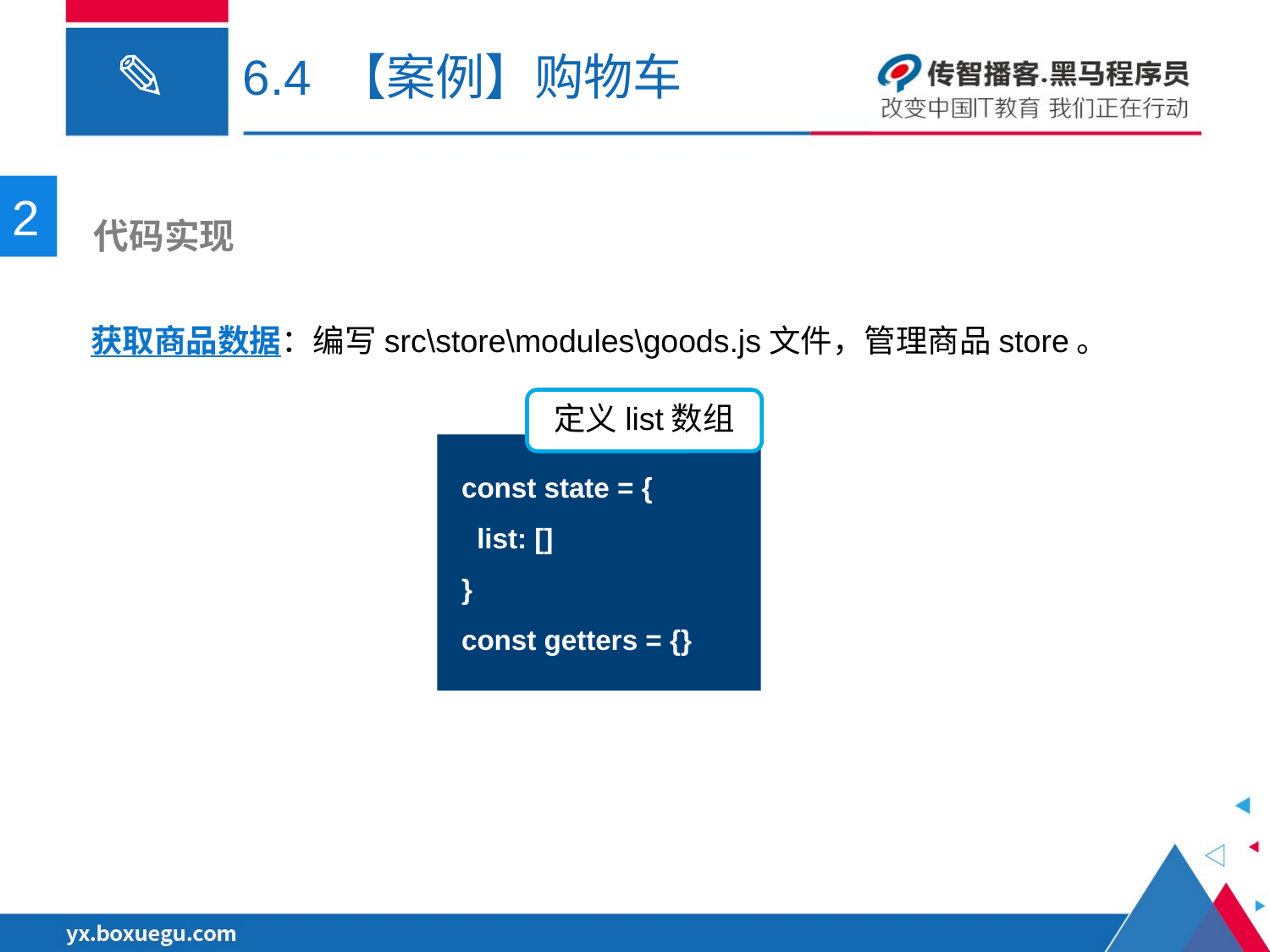

6.4 【案例】购物车

2
  代码实现
获取商品数据：编写src\store\modules\goods.js文件，管理商品store。
定义list数组

const state = {
  list: []
}
const getters = {}